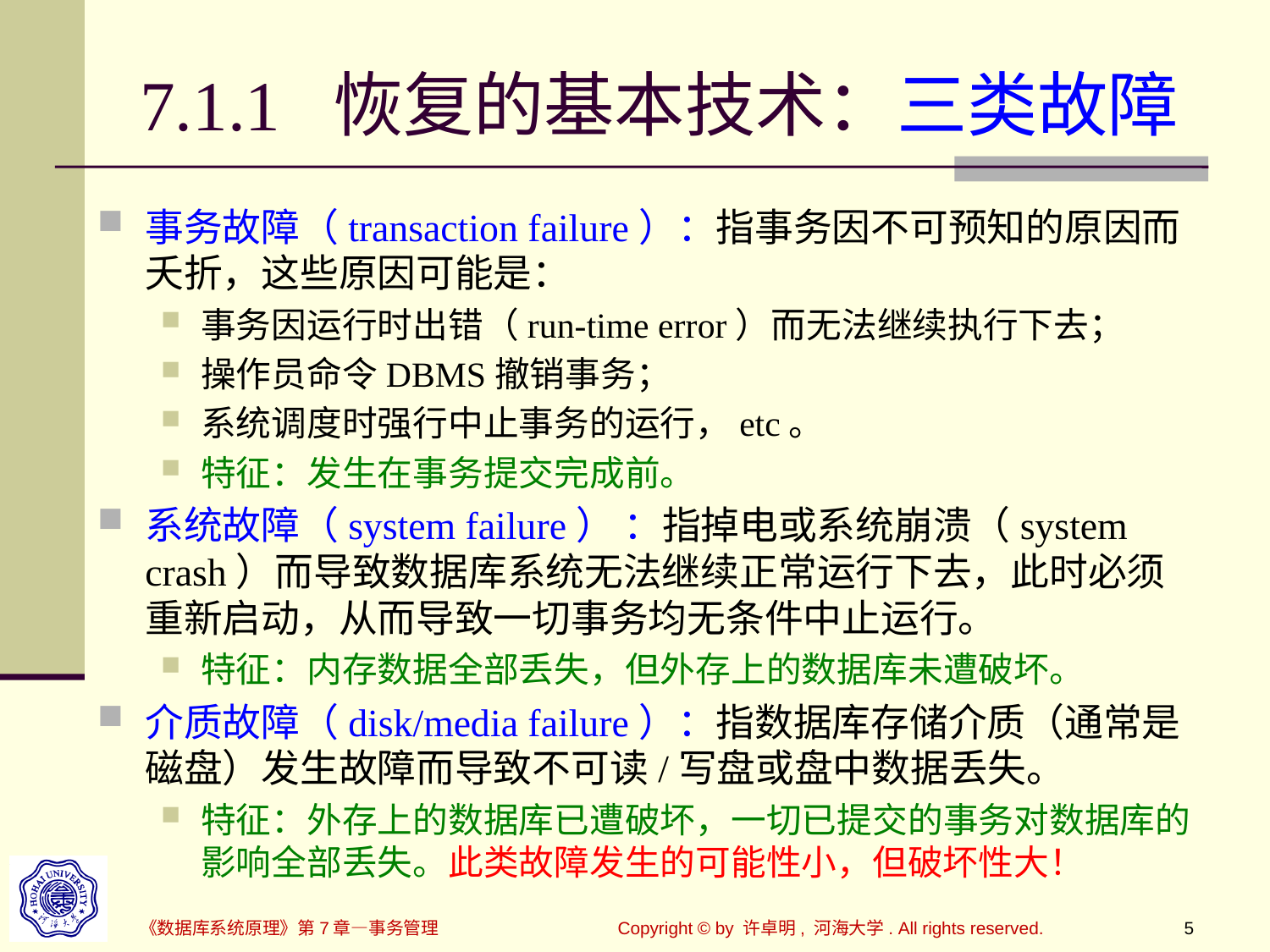

# 7.1.1  恢复的基本技术：三类故障
事务故障（transaction failure）：指事务因不可预知的原因而夭折，这些原因可能是：
事务因运行时出错（run-time error）而无法继续执行下去；
操作员命令DBMS撤销事务；
系统调度时强行中止事务的运行，etc。
特征：发生在事务提交完成前。
系统故障（system failure） ：指掉电或系统崩溃（system crash）而导致数据库系统无法继续正常运行下去，此时必须重新启动，从而导致一切事务均无条件中止运行。
特征：内存数据全部丢失，但外存上的数据库未遭破坏。
介质故障（disk/media failure）：指数据库存储介质（通常是磁盘）发生故障而导致不可读/写盘或盘中数据丢失。
特征：外存上的数据库已遭破坏，一切已提交的事务对数据库的影响全部丢失。此类故障发生的可能性小，但破坏性大！
《数据库系统原理》第7章—事务管理
Copyright © by 许卓明, 河海大学. All rights reserved.
5